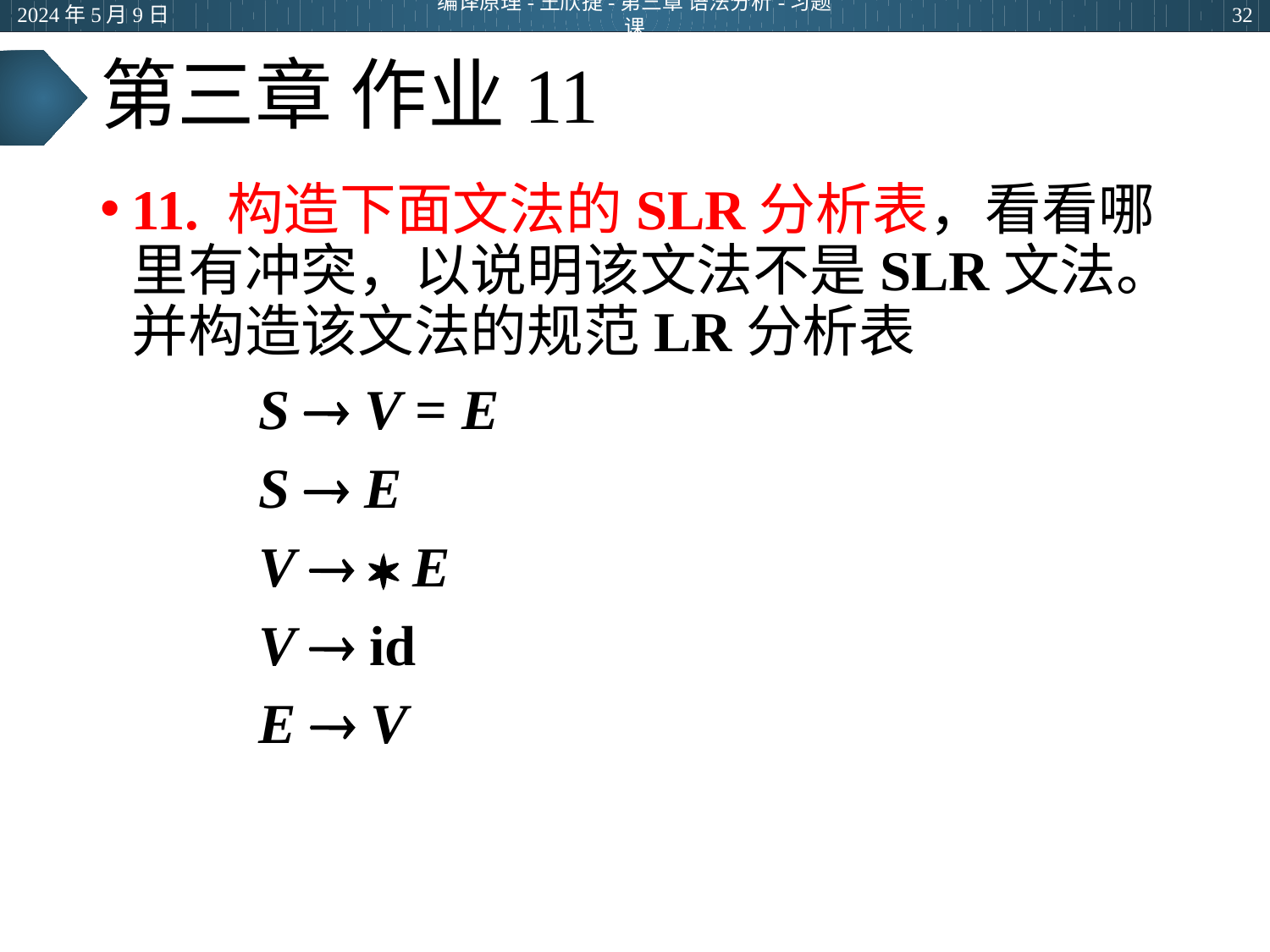

2024年5月9日
编译原理-王欣捷-第三章 语法分析-习题课
32
# 第三章 作业11
11. 构造下面文法的SLR分析表，看看哪里有冲突，以说明该文法不是SLR文法。并构造该文法的规范LR分析表
		S → V = E
		S → E
		V → ∗ E
		V → id
		E → V